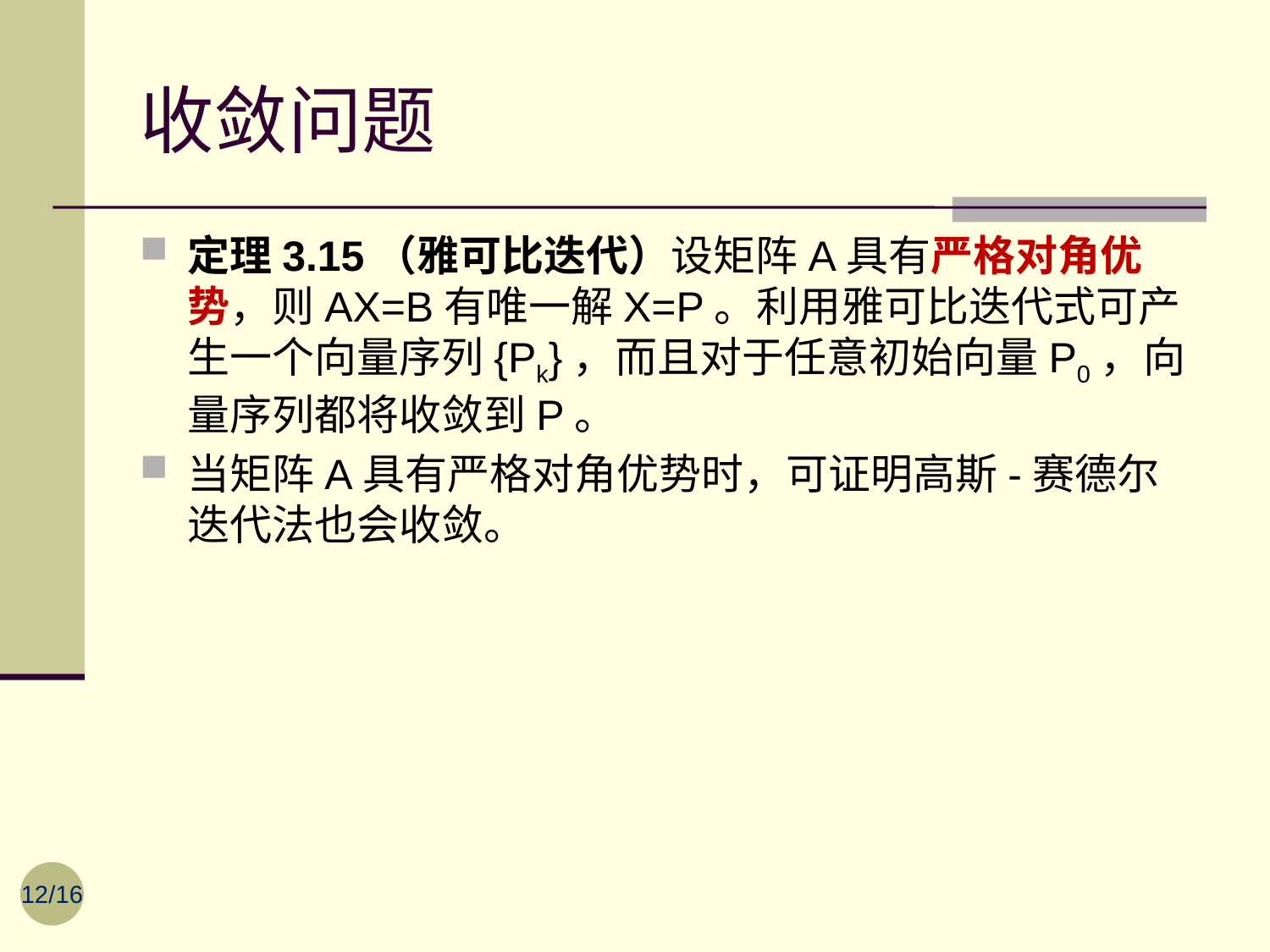

# 收敛问题
定理3.15（雅可比迭代）设矩阵A具有严格对角优势，则AX=B有唯一解X=P。利用雅可比迭代式可产生一个向量序列{Pk}，而且对于任意初始向量P0，向量序列都将收敛到P。
当矩阵A具有严格对角优势时，可证明高斯-赛德尔迭代法也会收敛。